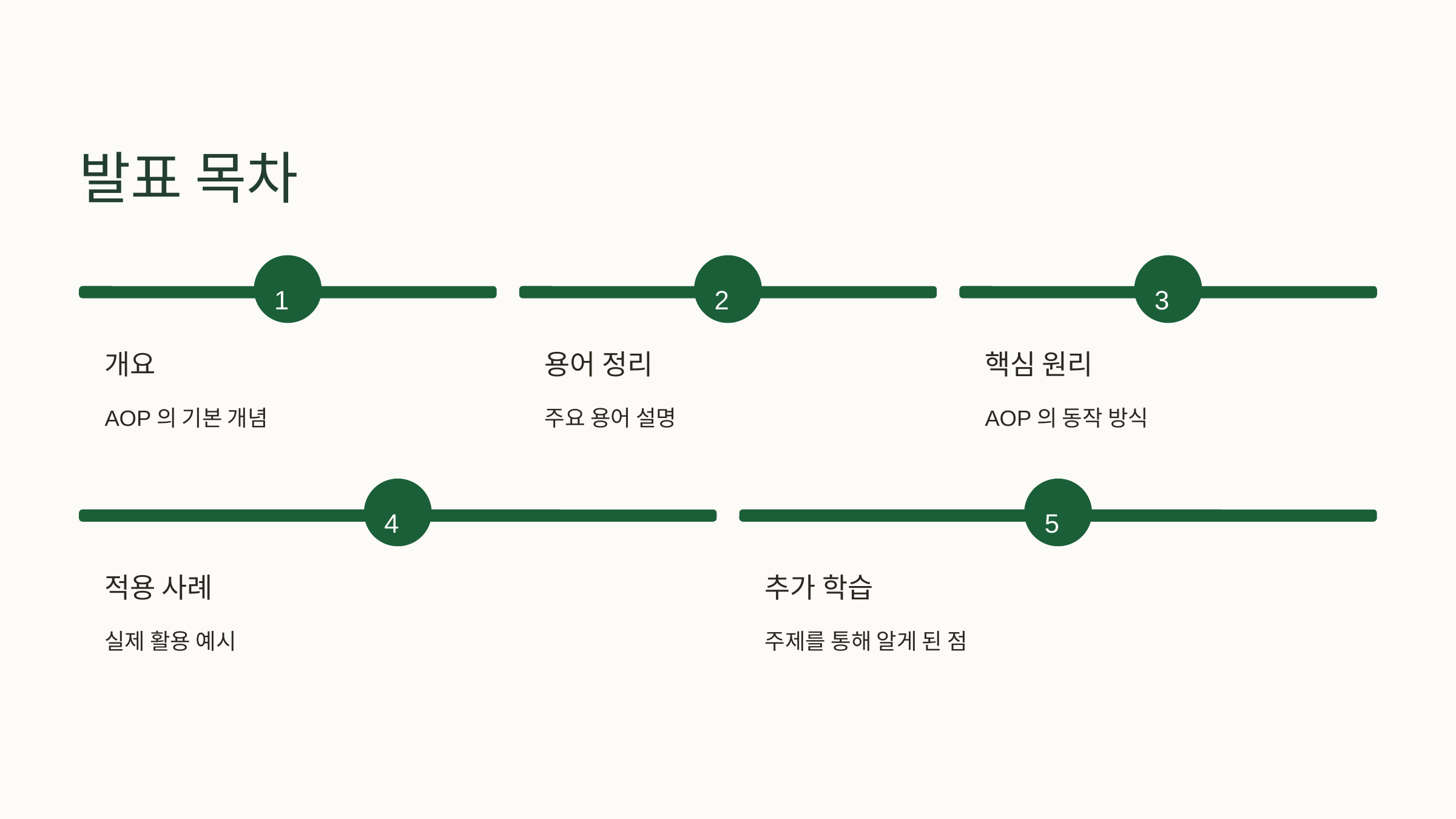

발표 목차

1
2
3

개요
용어 정리
핵심 원리
AOP의 기본 개념
주요 용어 설명
AOP의 동작 방식

4
5

적용 사례
추가 학습
실제 활용 예시
주제를 통해 알게 된 점